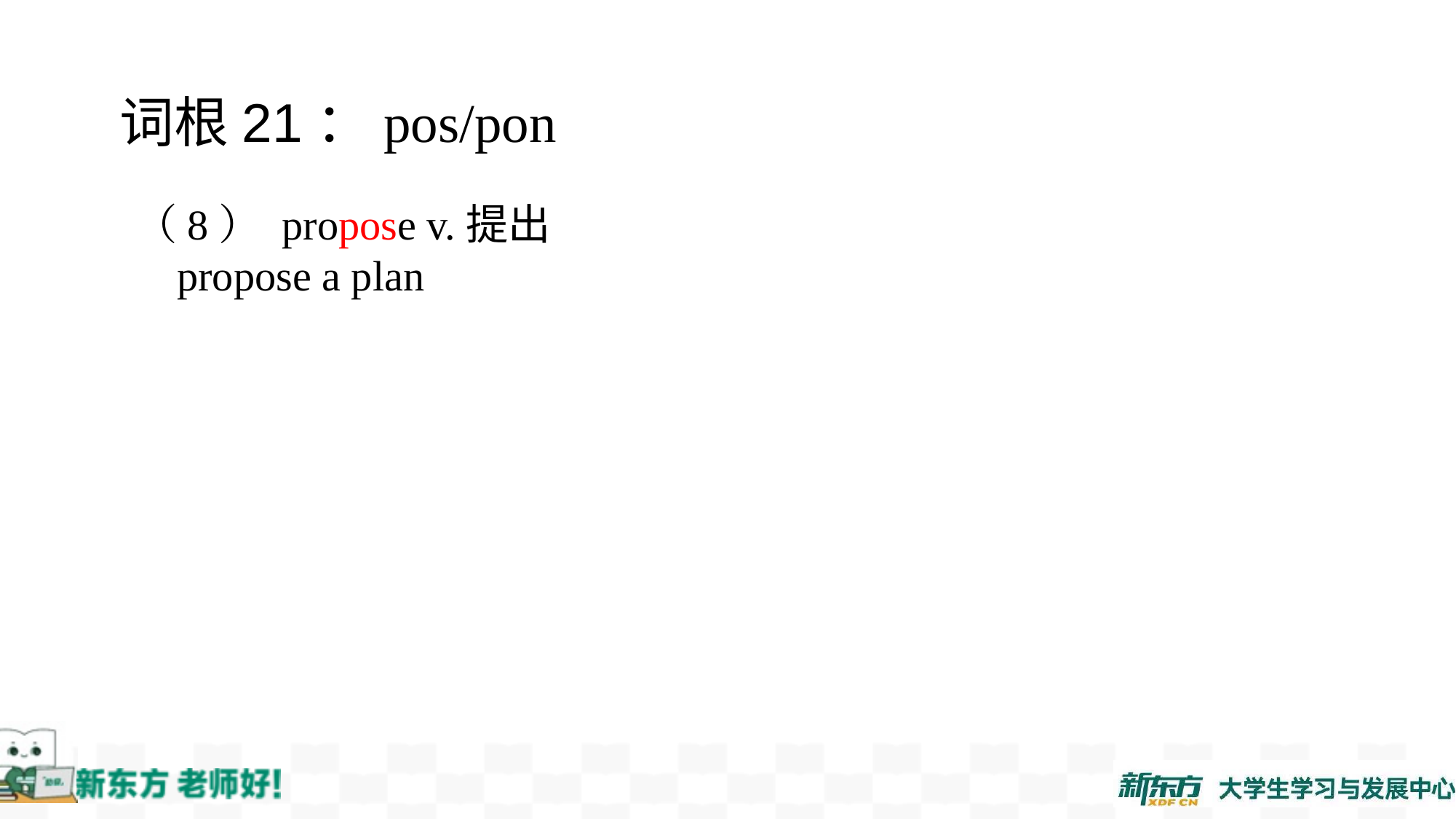

词根21：pos/pon
（8） propose v.提出
    propose a plan